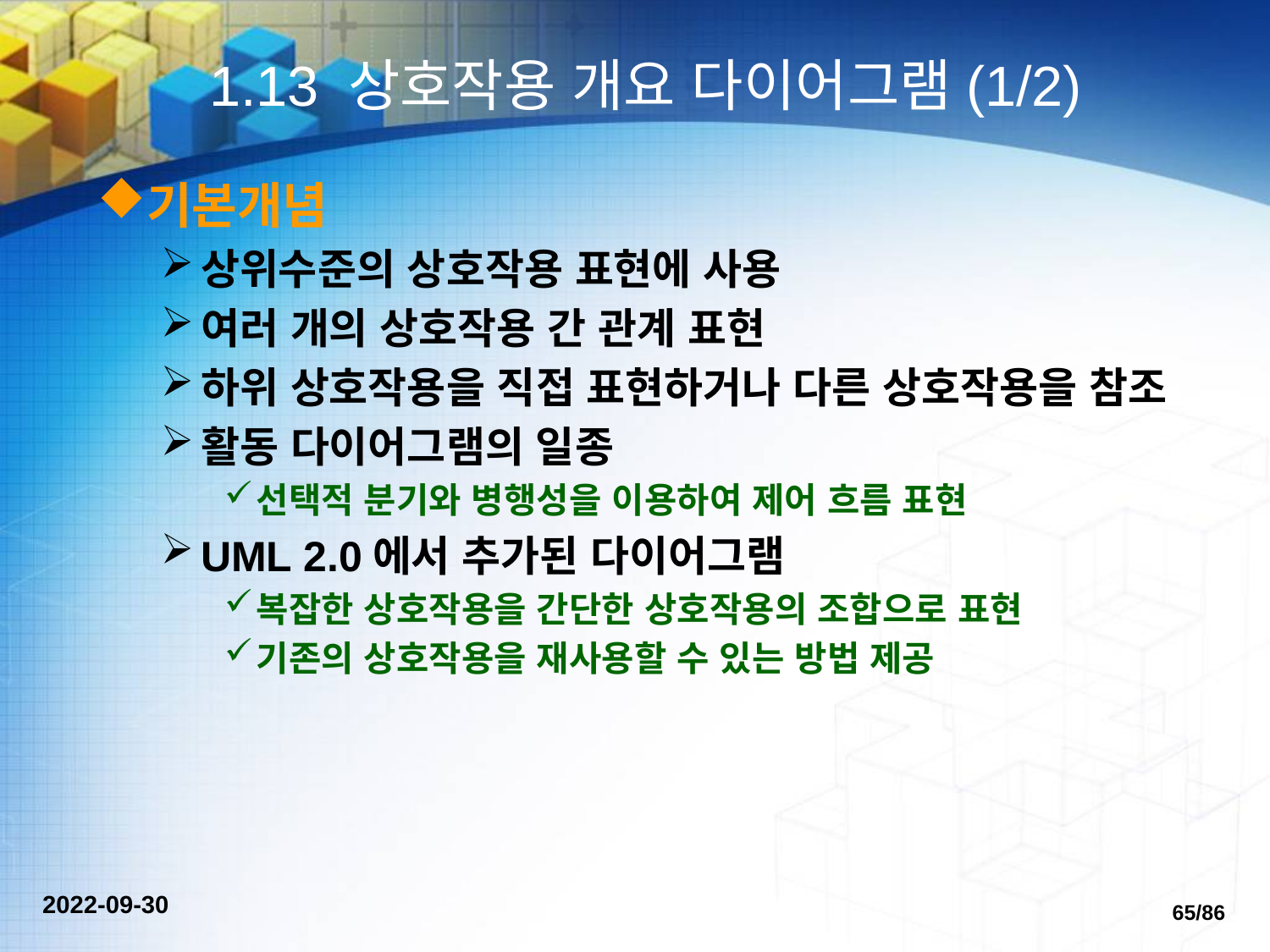

# 1.13 상호작용 개요 다이어그램(1/2)
기본개념
상위수준의 상호작용 표현에 사용
여러 개의 상호작용 간 관계 표현
하위 상호작용을 직접 표현하거나 다른 상호작용을 참조
활동 다이어그램의 일종
선택적 분기와 병행성을 이용하여 제어 흐름 표현
UML 2.0에서 추가된 다이어그램
복잡한 상호작용을 간단한 상호작용의 조합으로 표현
기존의 상호작용을 재사용할 수 있는 방법 제공
2022-09-30
65/86